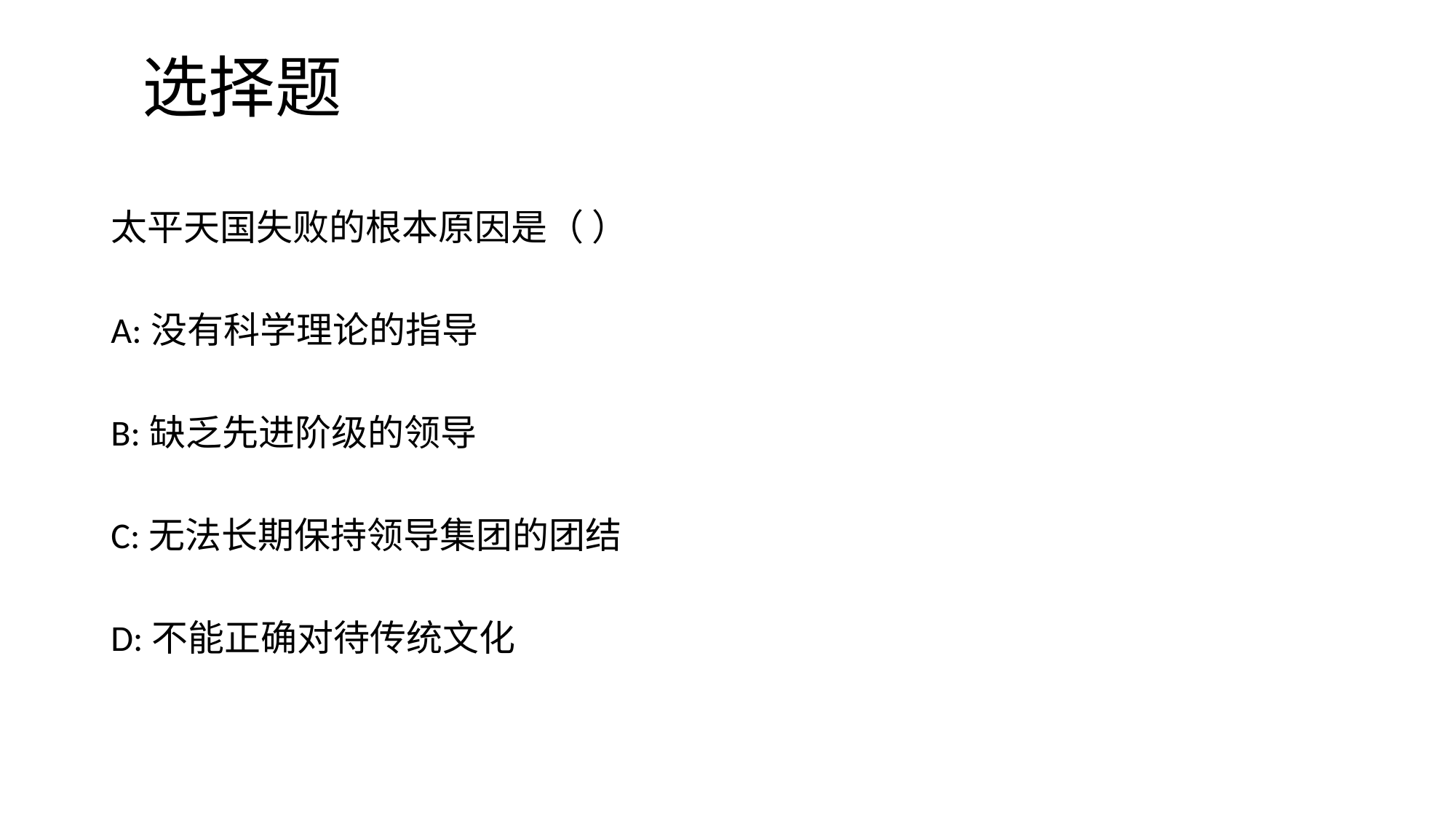

# 选择题
太平天国失败的根本原因是（ ）
A:没有科学理论的指导
B:缺乏先进阶级的领导
C:无法长期保持领导集团的团结
D:不能正确对待传统文化